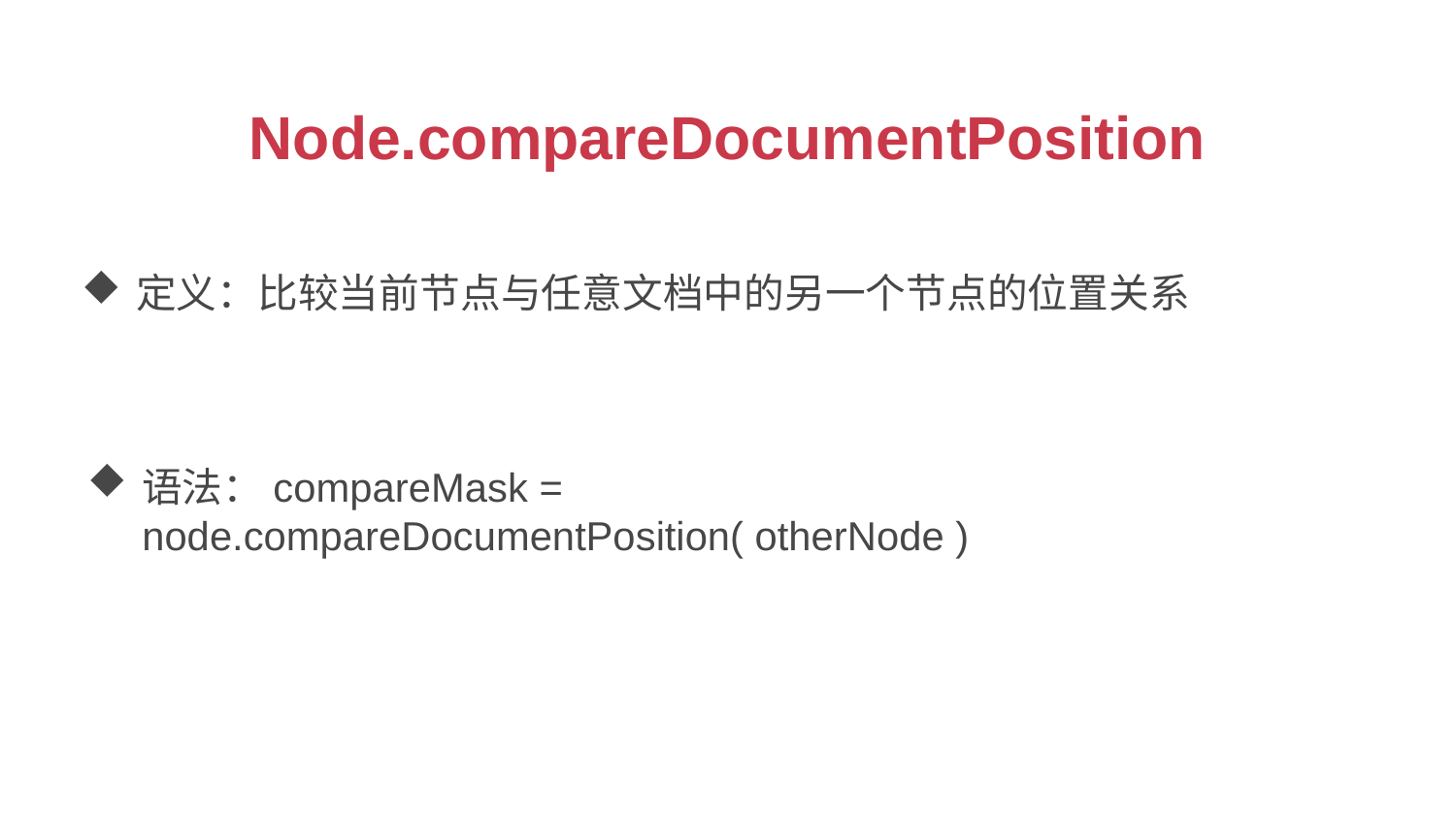

Node.compareDocumentPosition
定义：比较当前节点与任意文档中的另一个节点的位置关系
语法：compareMask = node.compareDocumentPosition( otherNode )